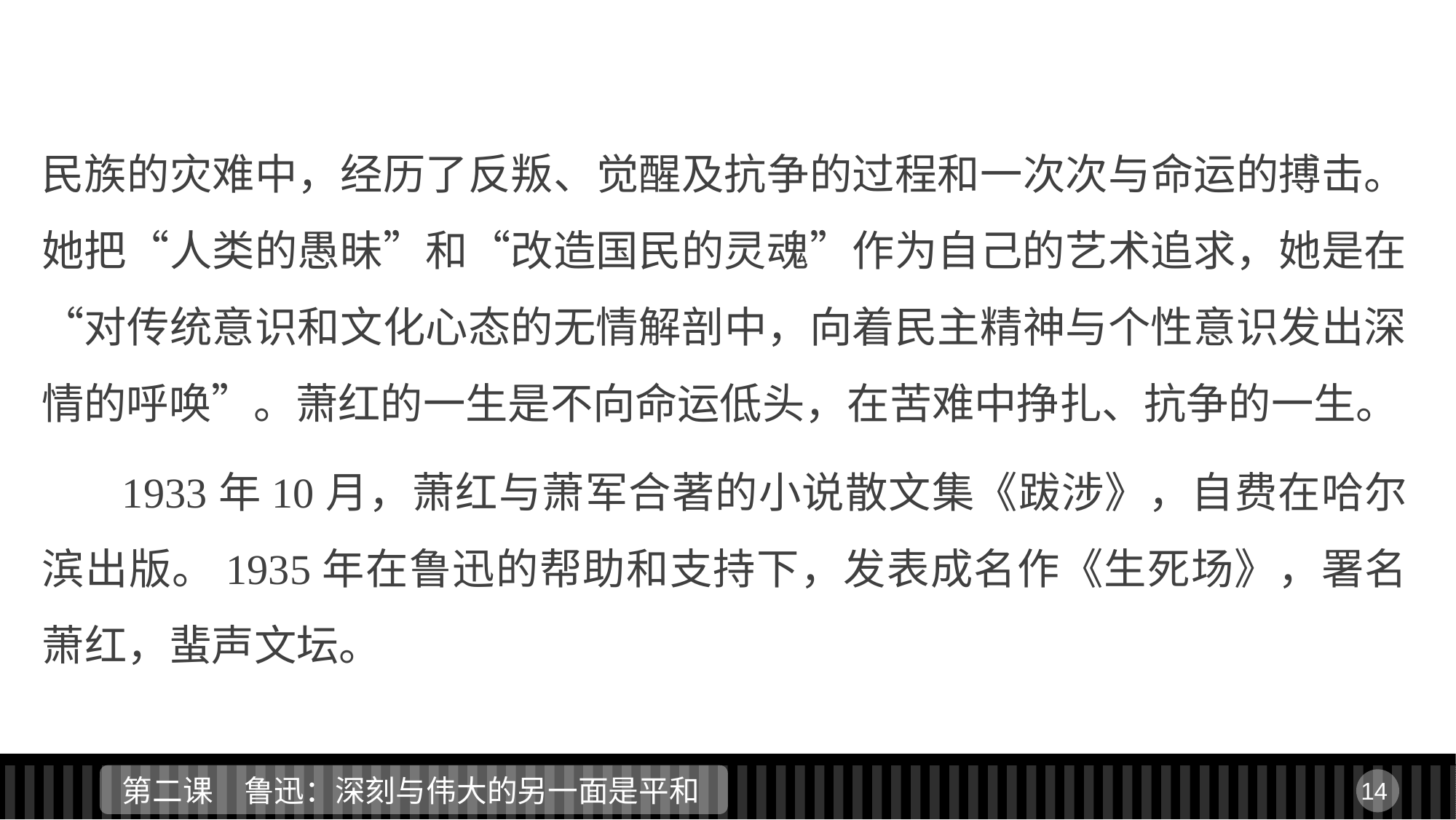

民族的灾难中，经历了反叛、觉醒及抗争的过程和一次次与命运的搏击。她把“人类的愚昧”和“改造国民的灵魂”作为自己的艺术追求，她是在“对传统意识和文化心态的无情解剖中，向着民主精神与个性意识发出深情的呼唤”。萧红的一生是不向命运低头，在苦难中挣扎、抗争的一生。
       1933年10月，萧红与萧军合著的小说散文集《跋涉》，自费在哈尔滨出版。1935年在鲁迅的帮助和支持下，发表成名作《生死场》，署名萧红，蜚声文坛。